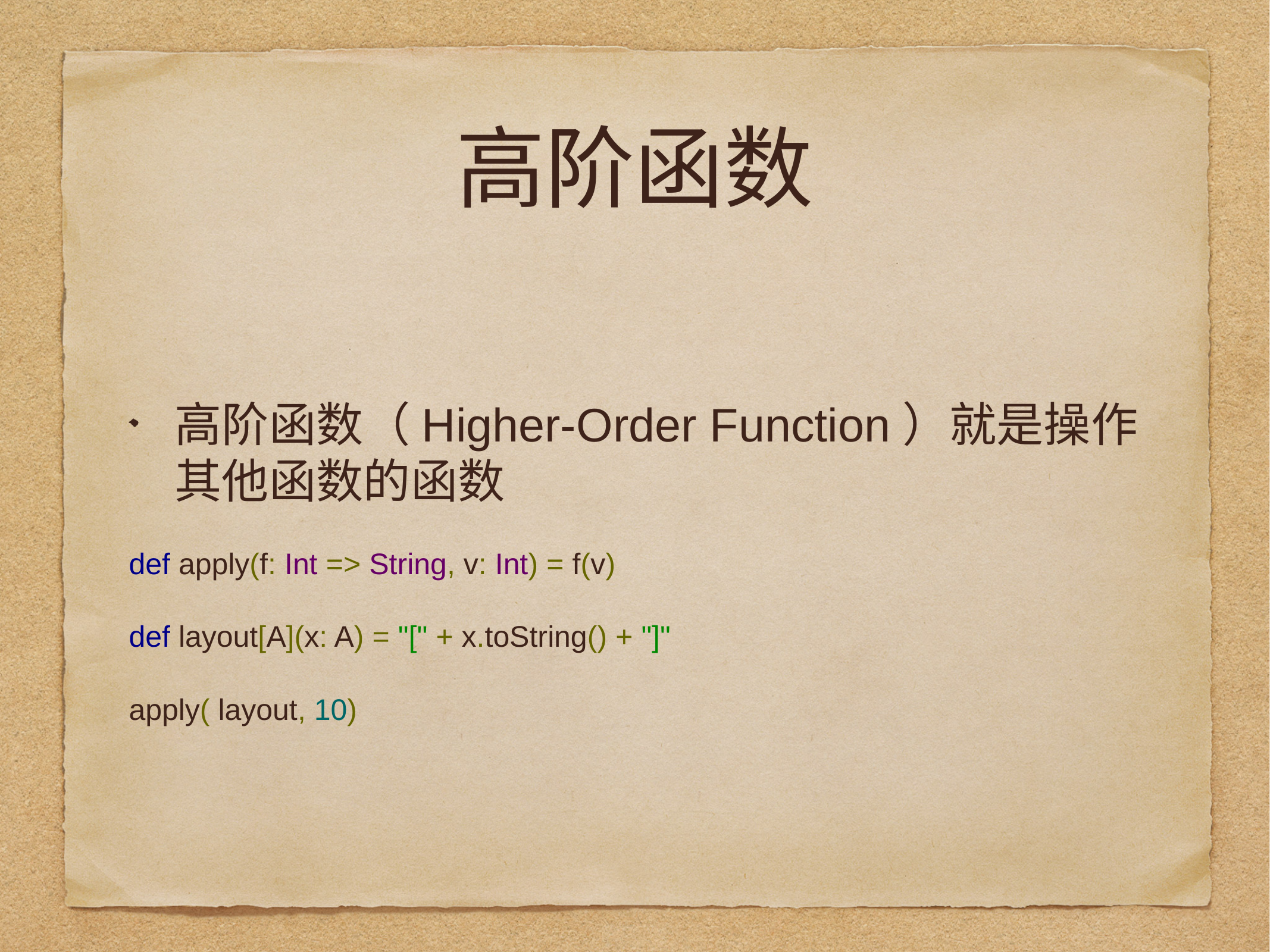

# 高阶函数
高阶函数（Higher-Order Function）就是操作其他函数的函数
def apply(f: Int => String, v: Int) = f(v)
def layout[A](x: A) = "[" + x.toString() + "]"
apply( layout, 10)